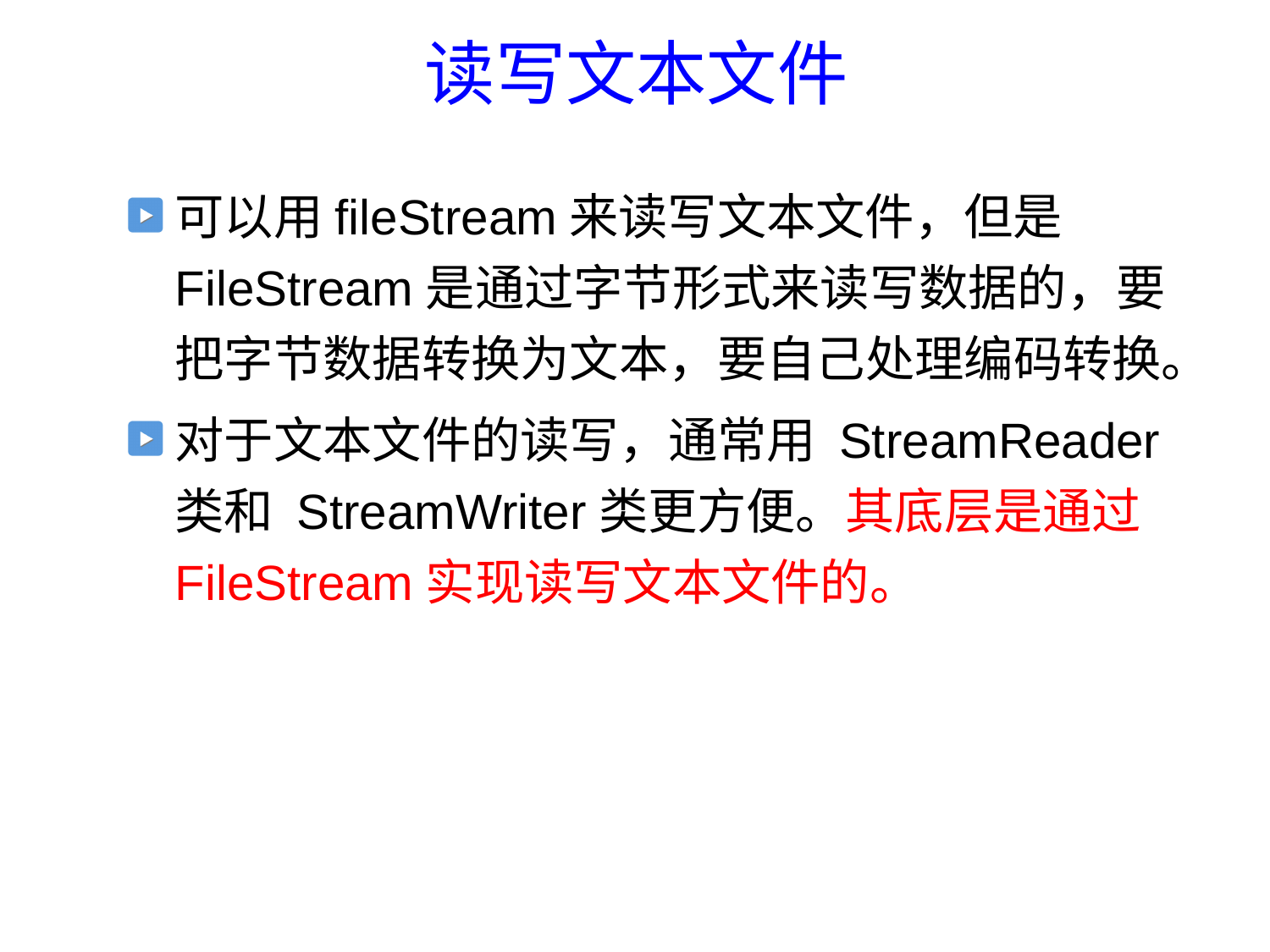

# 读写文本文件
可以用fileStream来读写文本文件，但是FileStream是通过字节形式来读写数据的，要把字节数据转换为文本，要自己处理编码转换。
对于文本文件的读写，通常用 StreamReader 类和 StreamWriter类更方便。其底层是通过FileStream实现读写文本文件的。